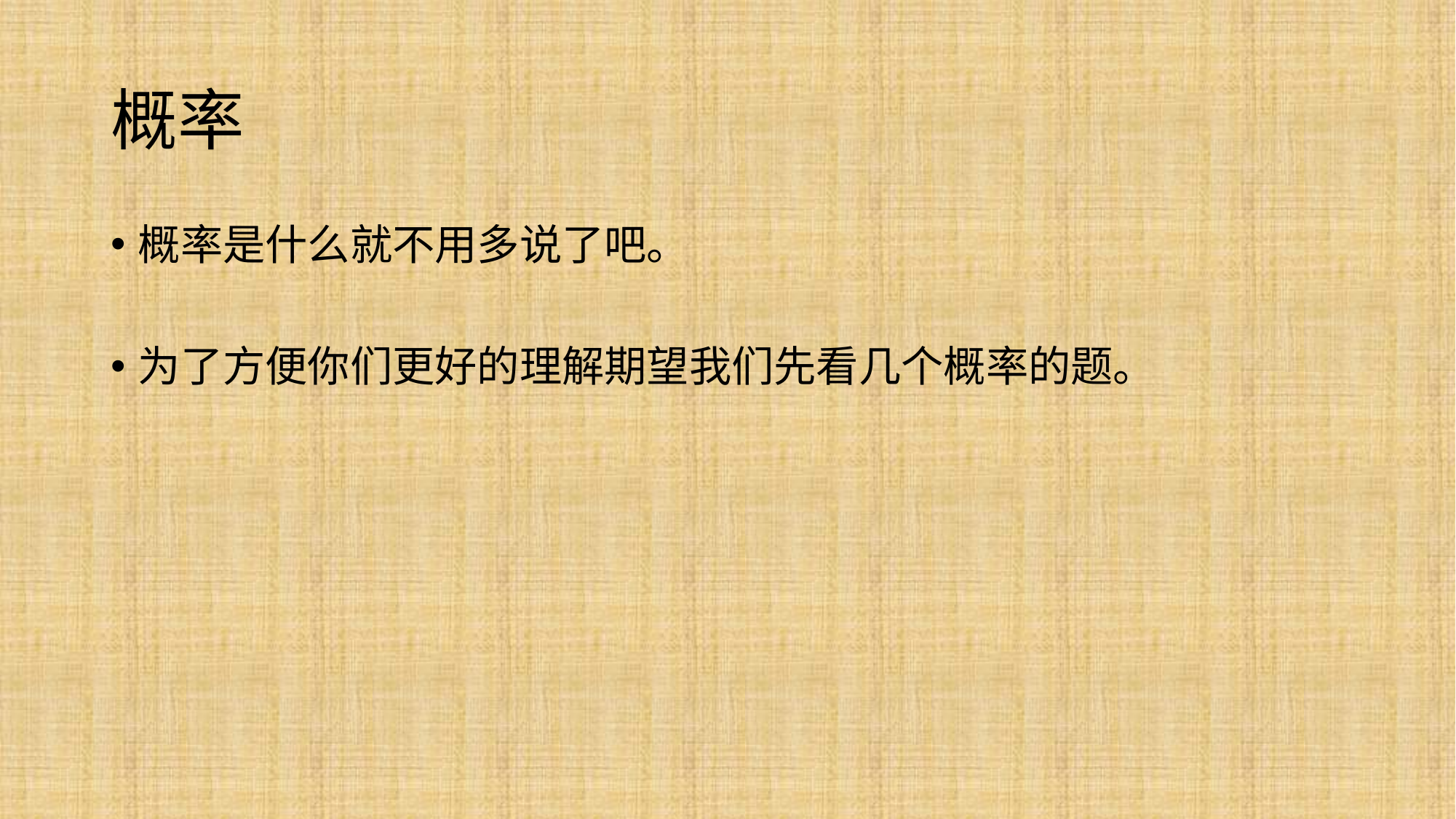

# 概率
概率是什么就不用多说了吧。

为了方便你们更好的理解期望我们先看几个概率的题。